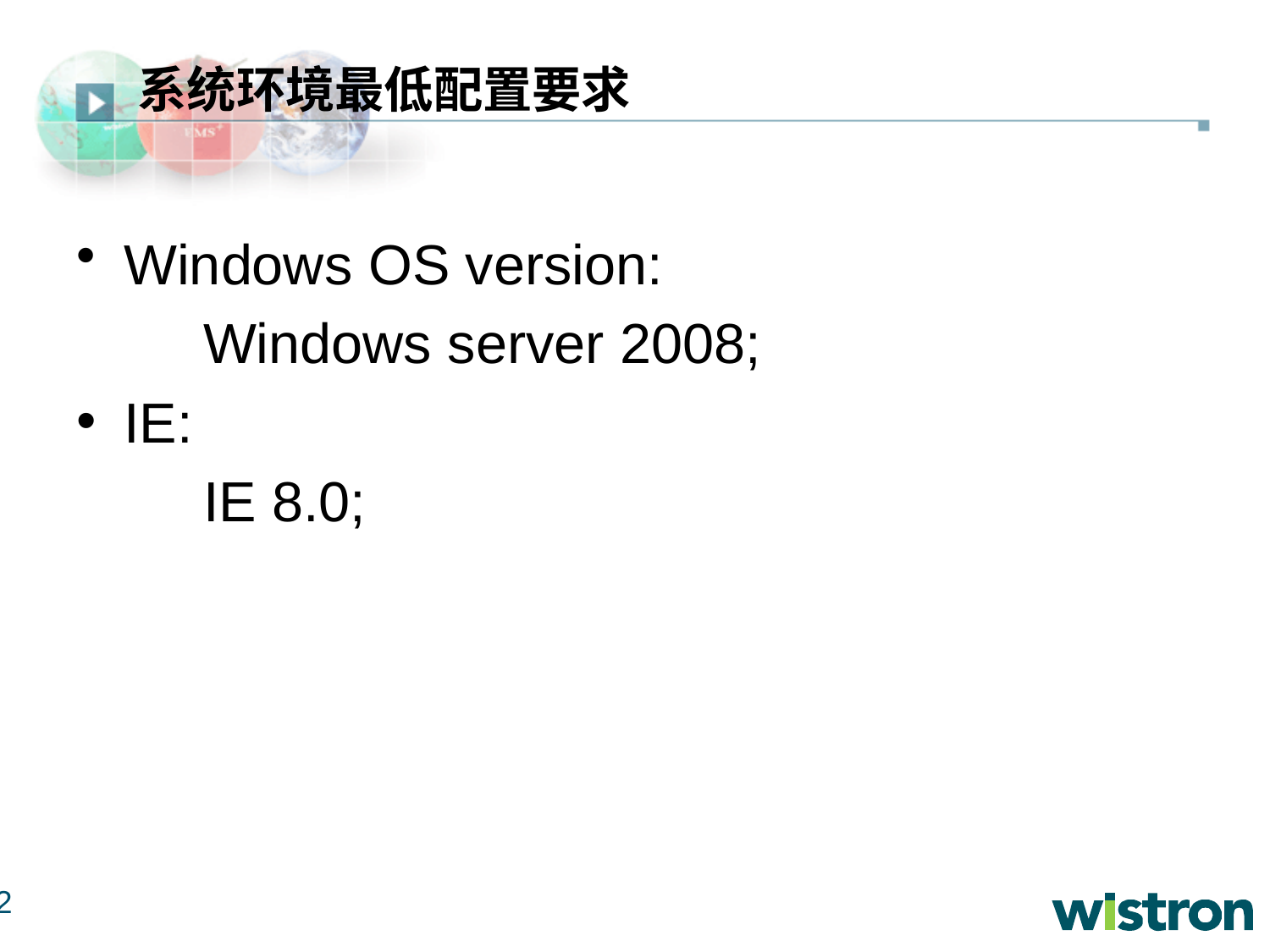

# 系统环境最低配置要求
Windows OS version:
	Windows server 2008;
IE:
	IE 8.0;